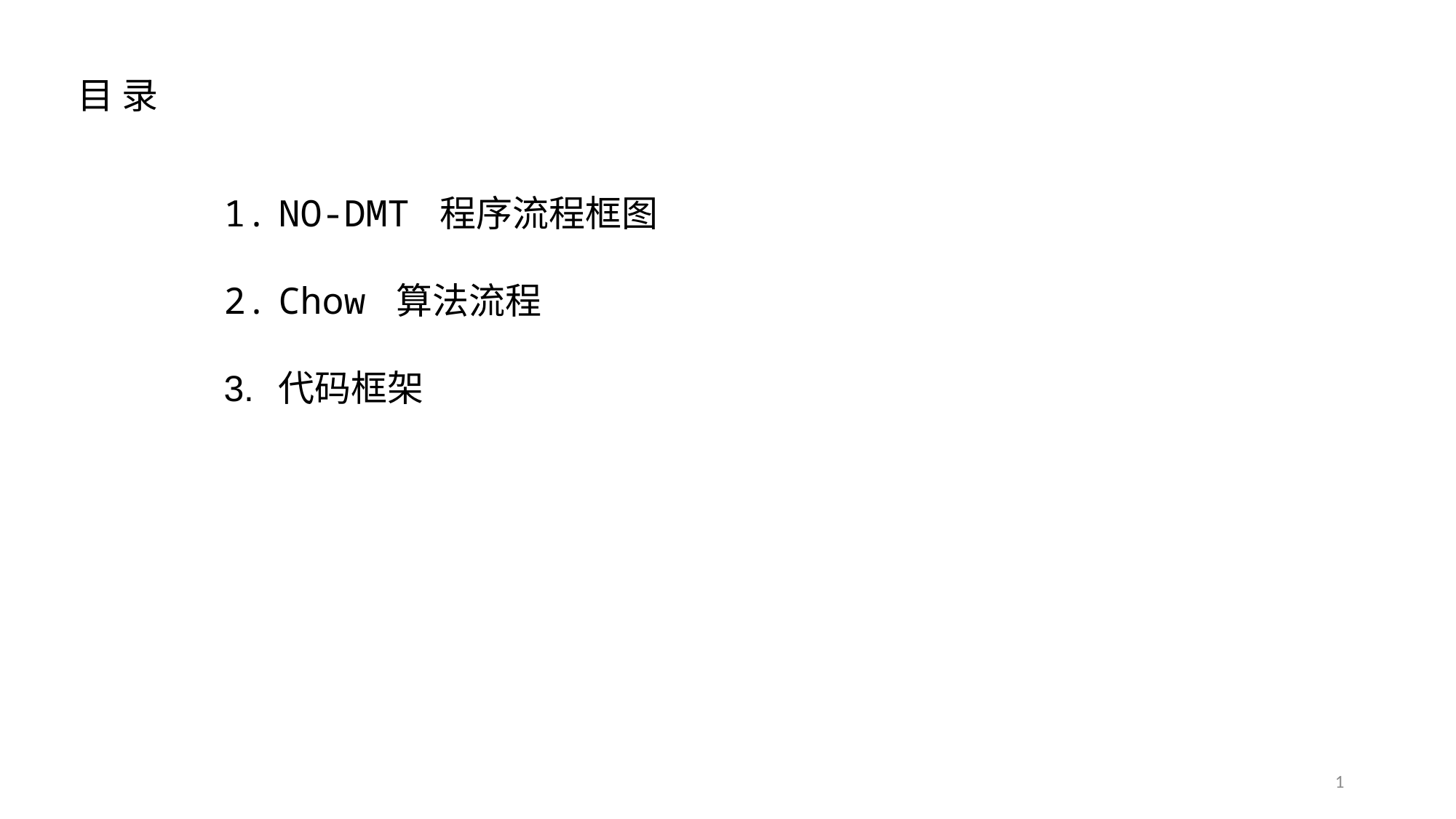

目 录
NO-DMT 程序流程框图

Chow 算法流程

代码框架
1